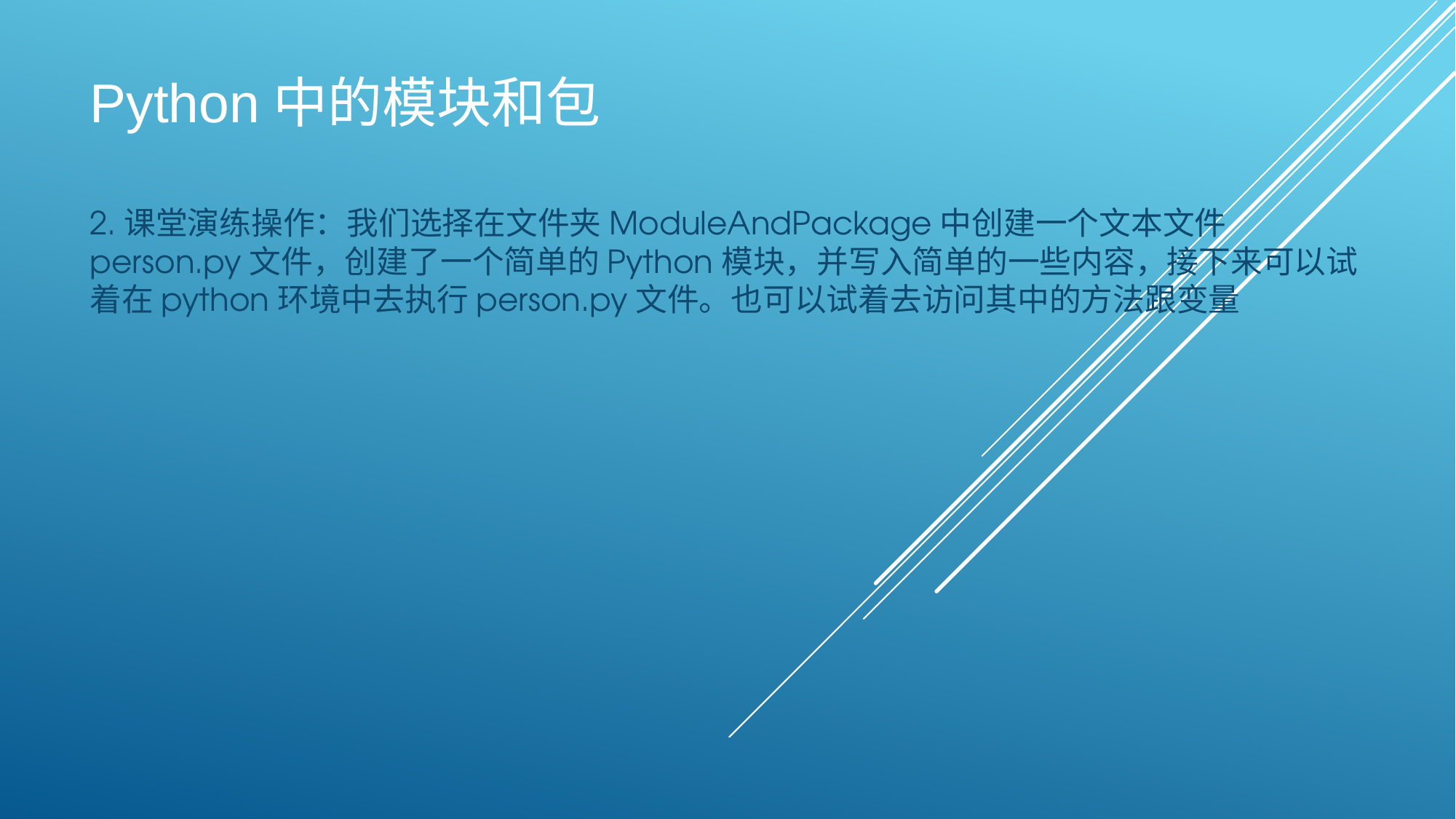

Python中的模块和包

2.课堂演练操作：我们选择在文件夹ModuleAndPackage中创建一个文本文件person.py文件，创建了一个简单的Python模块，并写入简单的一些内容，接下来可以试着在python环境中去执行person.py文件。也可以试着去访问其中的方法跟变量